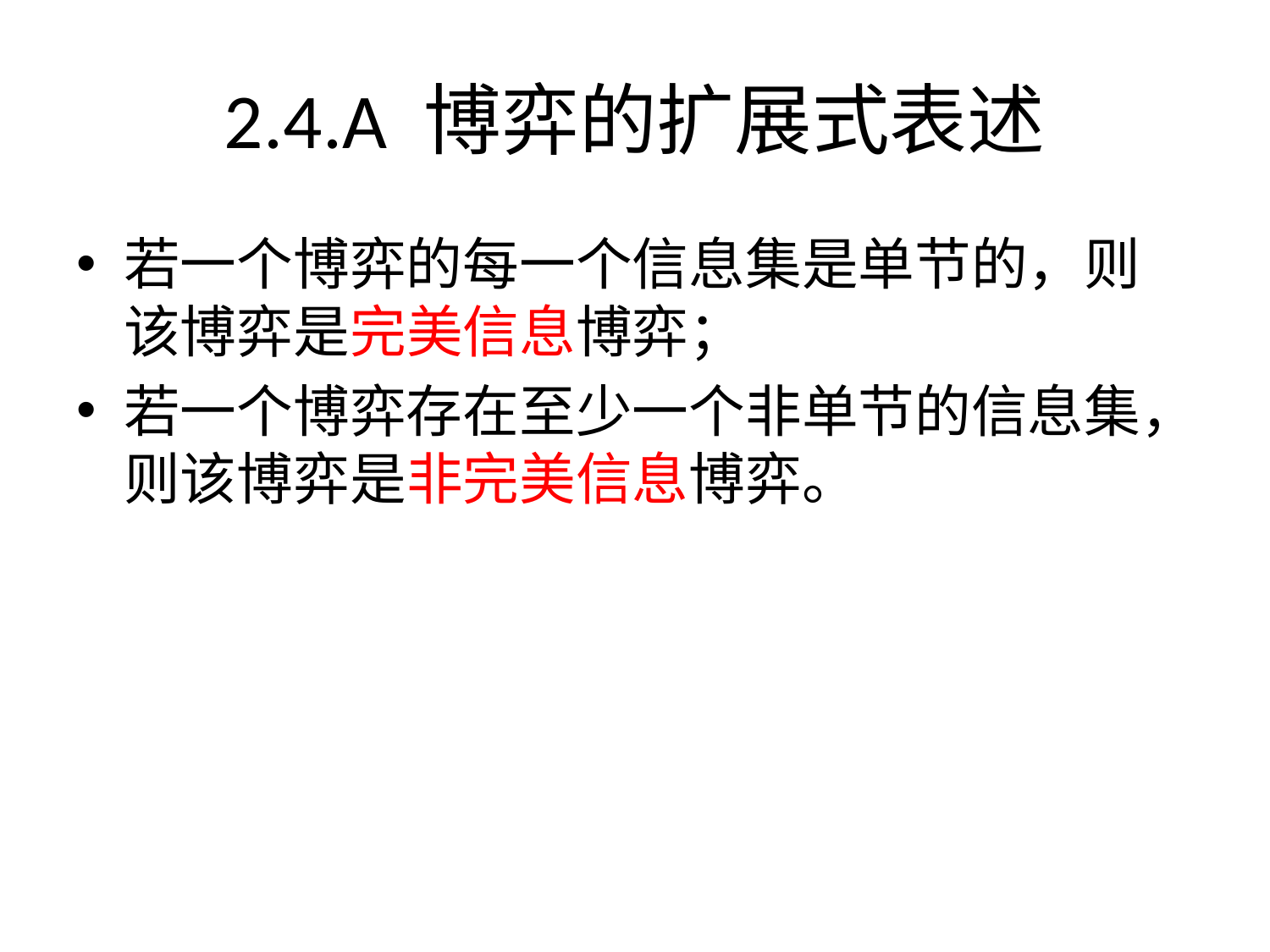

2.4.A 博弈的扩展式表述
若一个博弈的每一个信息集是单节的，则该博弈是完美信息博弈；
若一个博弈存在至少一个非单节的信息集，则该博弈是非完美信息博弈。